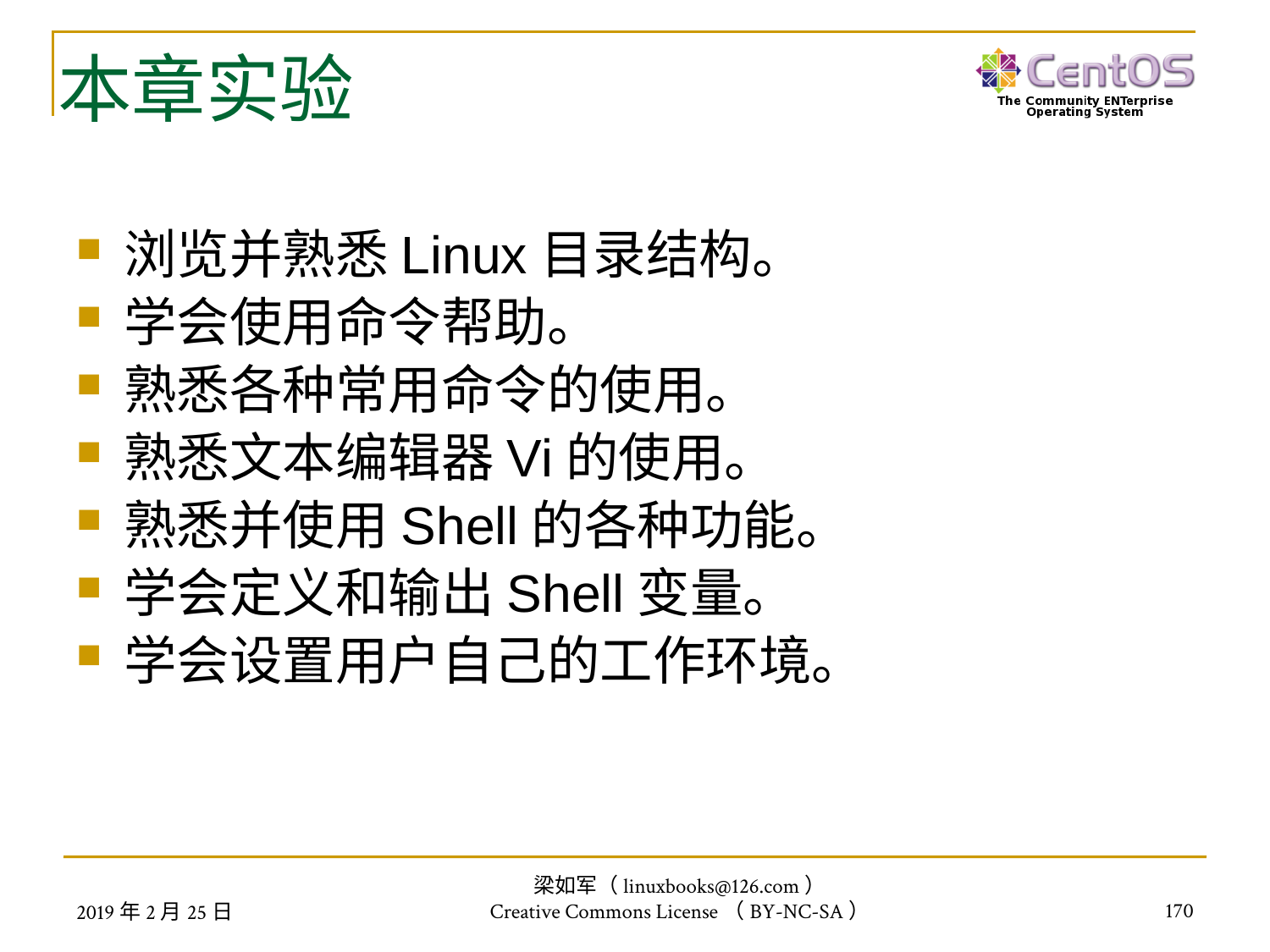

# 本章实验
浏览并熟悉Linux目录结构。
学会使用命令帮助。
熟悉各种常用命令的使用。
熟悉文本编辑器Vi的使用。
熟悉并使用Shell的各种功能。
学会定义和输出Shell变量。
学会设置用户自己的工作环境。
梁如军（linuxbooks@126.com）
Creative Commons License（BY-NC-SA）
2019年2月25日
170